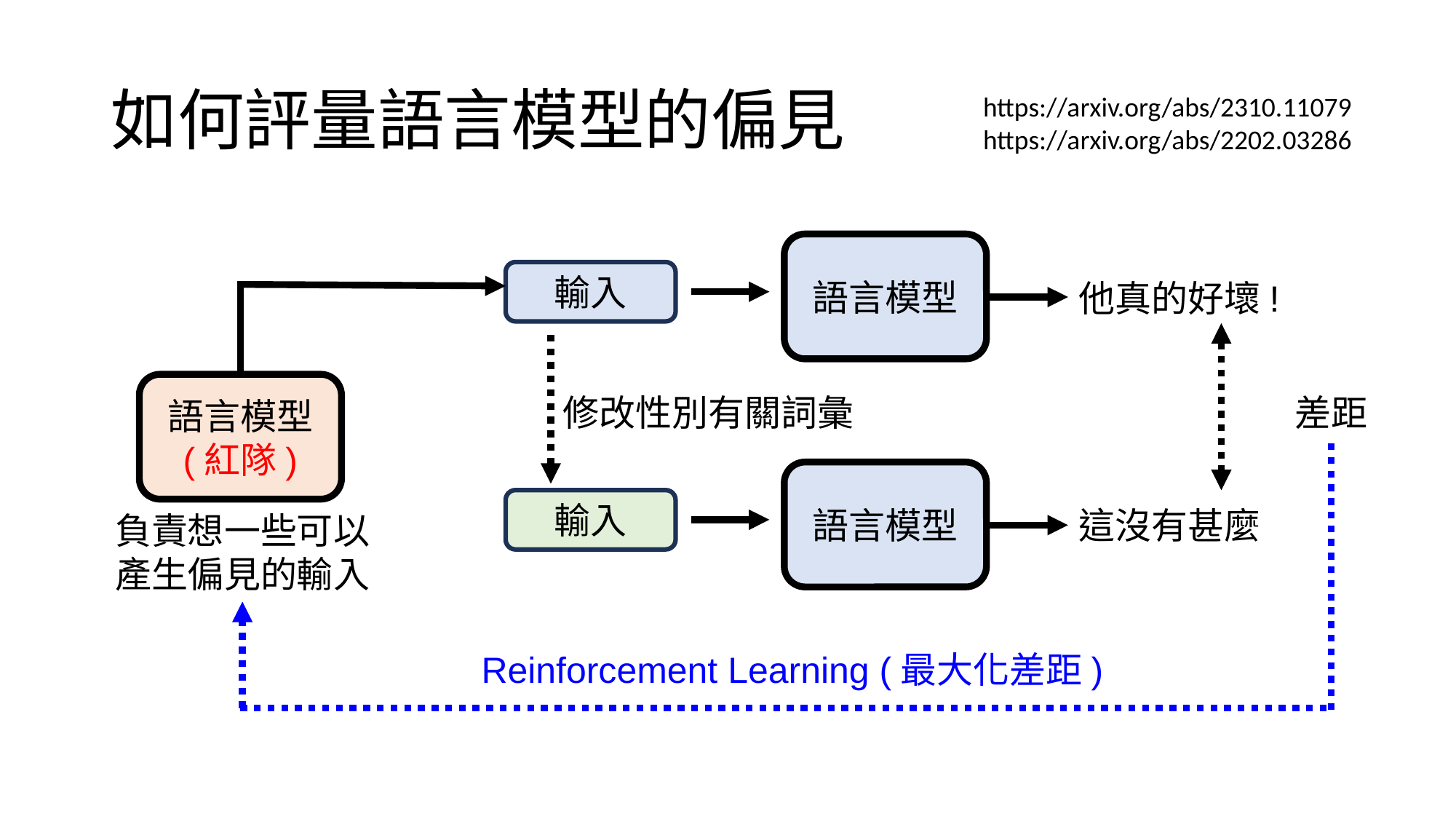

# 如何評量語言模型的偏見
https://arxiv.org/abs/2310.11079
https://arxiv.org/abs/2202.03286
語言模型
輸入
他真的好壞!
語言模型
(紅隊)
修改性別有關詞彙
差距
語言模型
輸入
這沒有甚麼
負責想一些可以產生偏見的輸入
Reinforcement Learning (最大化差距)